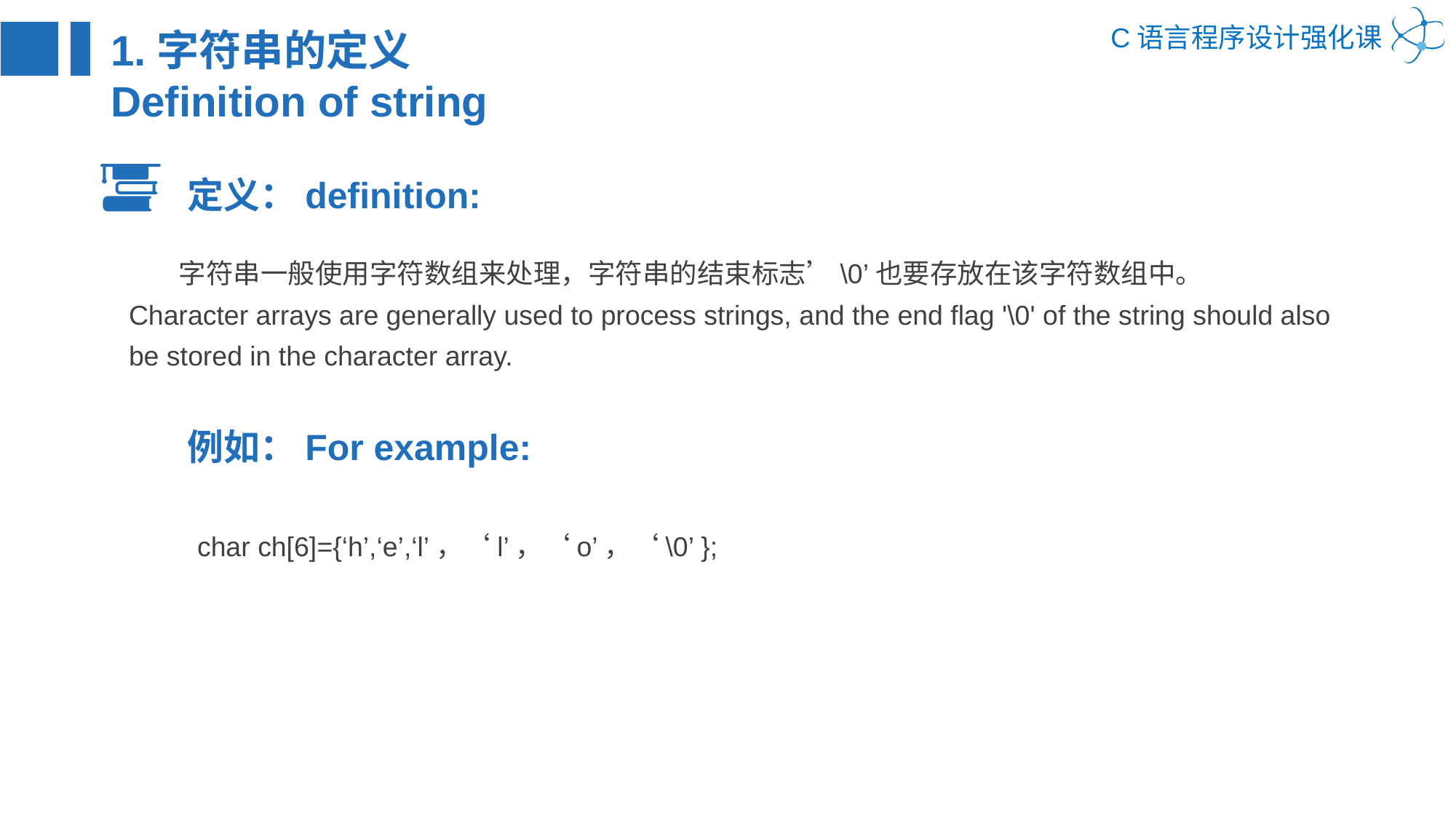

1.字符串的定义
Definition of string

定义：definition:

       字符串一般使用字符数组来处理，字符串的结束标志’\0’也要存放在该字符数组中。
Character arrays are generally used to process strings, and the end flag '\0' of the string should also be stored in the character array.
例如：For example:
char ch[6]={‘h’,‘e’,‘l’，‘l’，‘o’，‘\0’ };